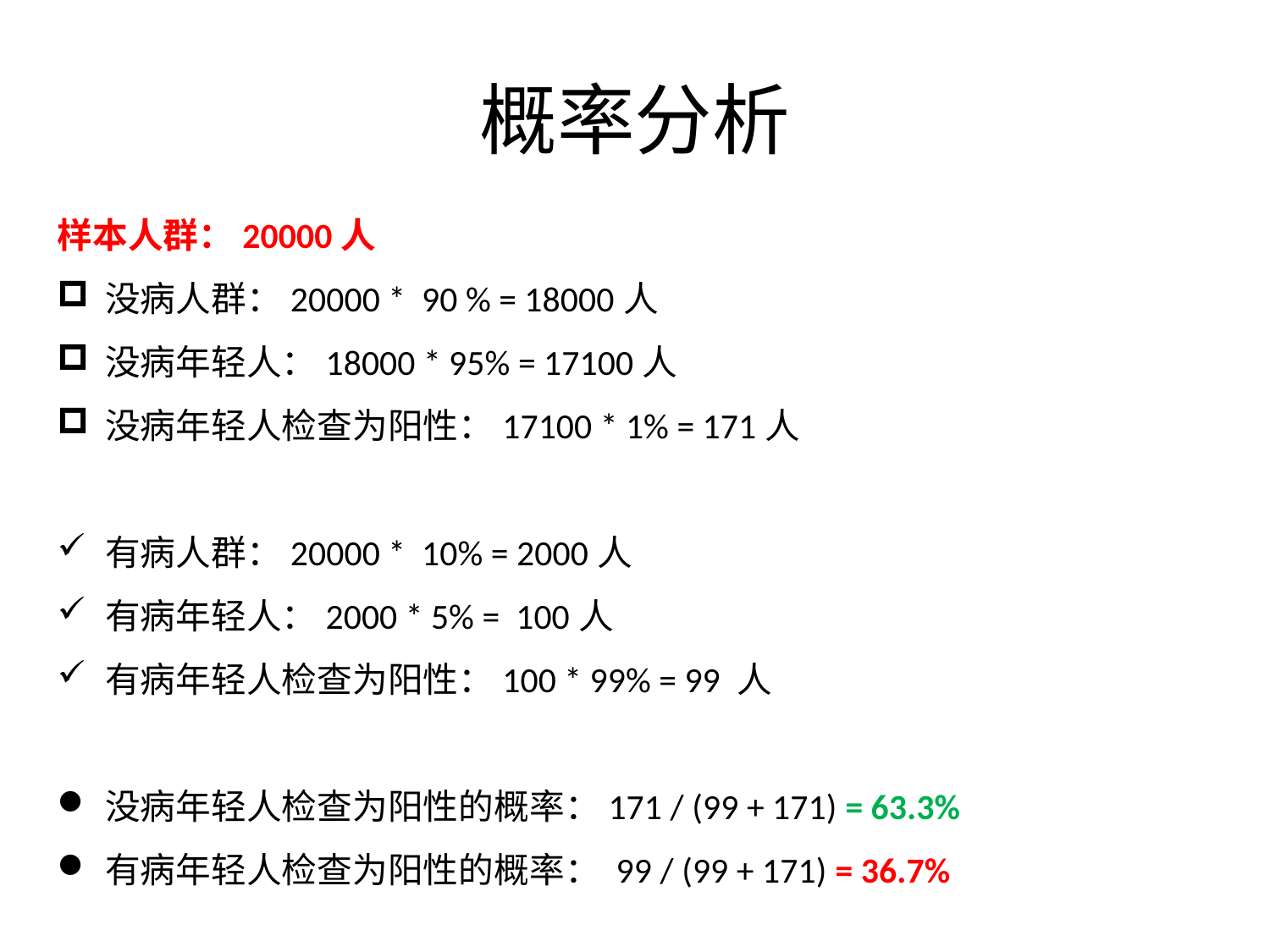

# 概率分析
样本人群：20000人
没病人群：20000 *  90 % = 18000人
没病年轻人：18000 * 95% = 17100人
没病年轻人检查为阳性：17100 * 1% = 171人

有病人群：20000 *  10% = 2000人
有病年轻人：2000 * 5% =  100人
有病年轻人检查为阳性：100 * 99% = 99 人

没病年轻人检查为阳性的概率：171 / (99 + 171) = 63.3%
有病年轻人检查为阳性的概率： 99 / (99 + 171) = 36.7%